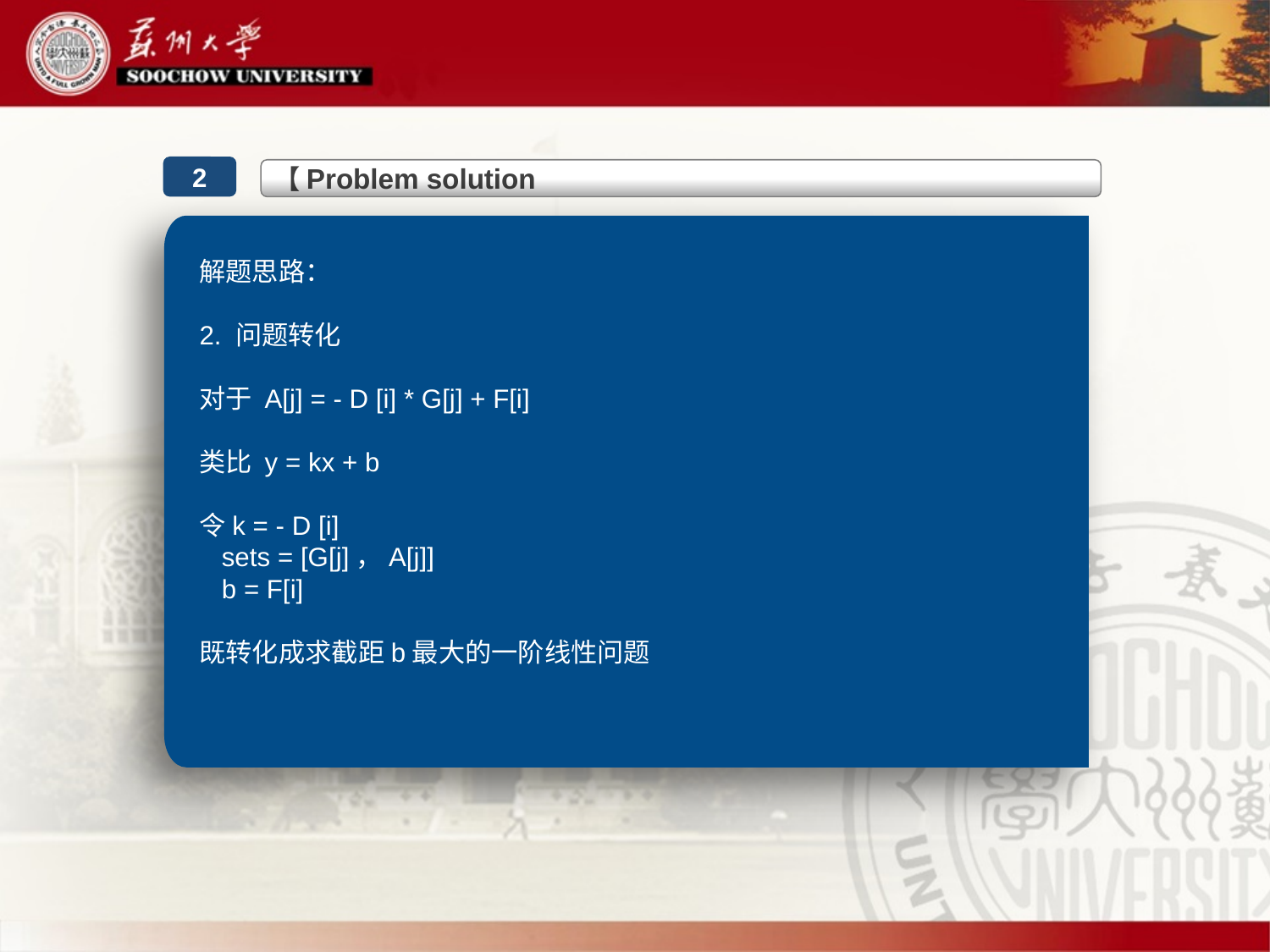

【Problem solution

2

解题思路：

2. 问题转化

对于 A[j] = - D [i] * G[j] + F[i]

类比 y = kx + b

令k = - D [i]
   sets = [G[j]，A[j]]
   b = F[i]

既转化成求截距b最大的一阶线性问题